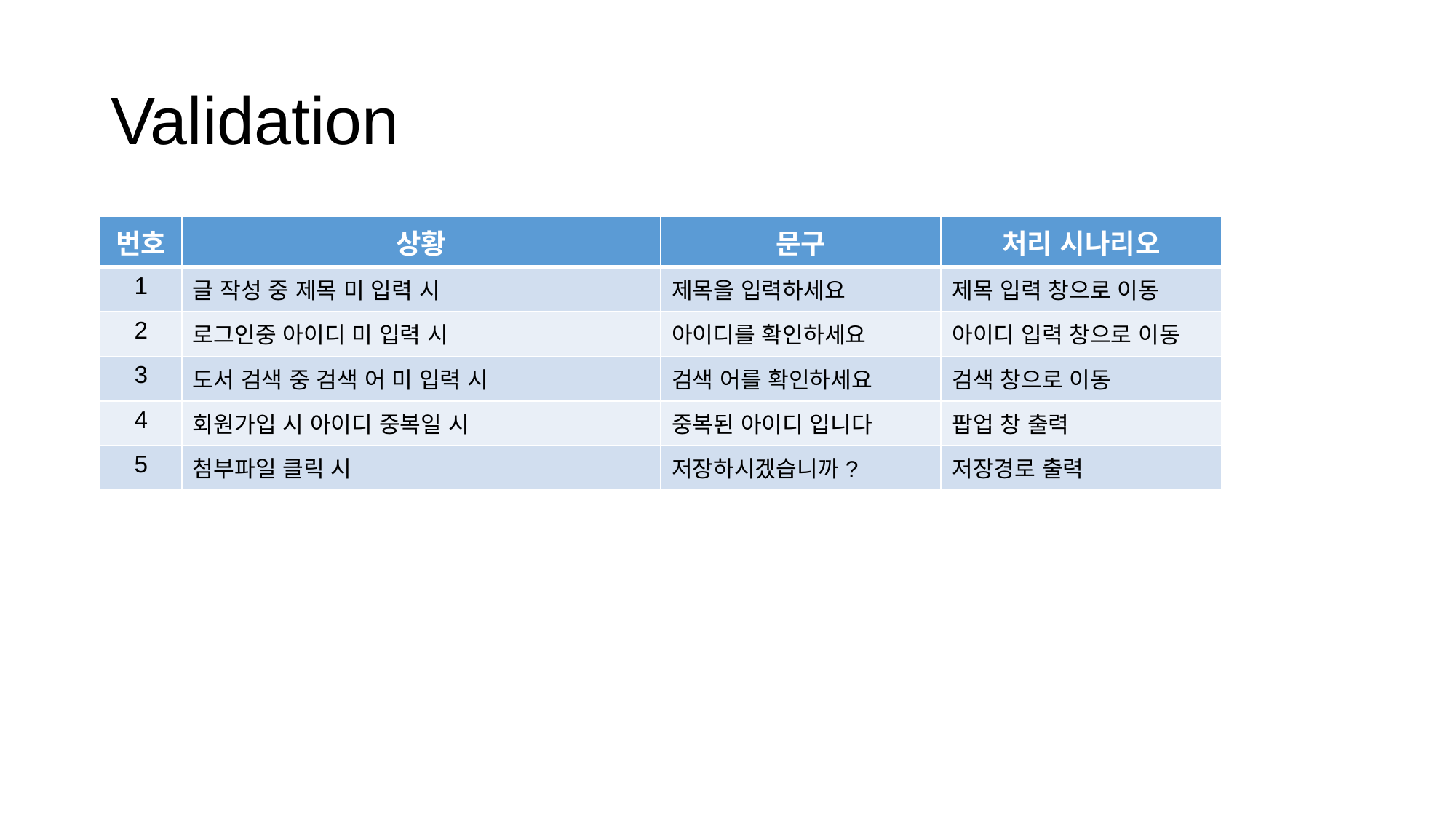

# Validation
| 번호 | 상황 | 문구 | 처리 시나리오 |
| --- | --- | --- | --- |
| 1 | 글 작성 중 제목 미 입력 시 | 제목을 입력하세요 | 제목 입력 창으로 이동 |
| 2 | 로그인중 아이디 미 입력 시 | 아이디를 확인하세요 | 아이디 입력 창으로 이동 |
| 3 | 도서 검색 중 검색 어 미 입력 시 | 검색 어를 확인하세요 | 검색 창으로 이동 |
| 4 | 회원가입 시 아이디 중복일 시 | 중복된 아이디 입니다 | 팝업 창 출력 |
| 5 | 첨부파일 클릭 시 | 저장하시겠습니까? | 저장경로 출력 |